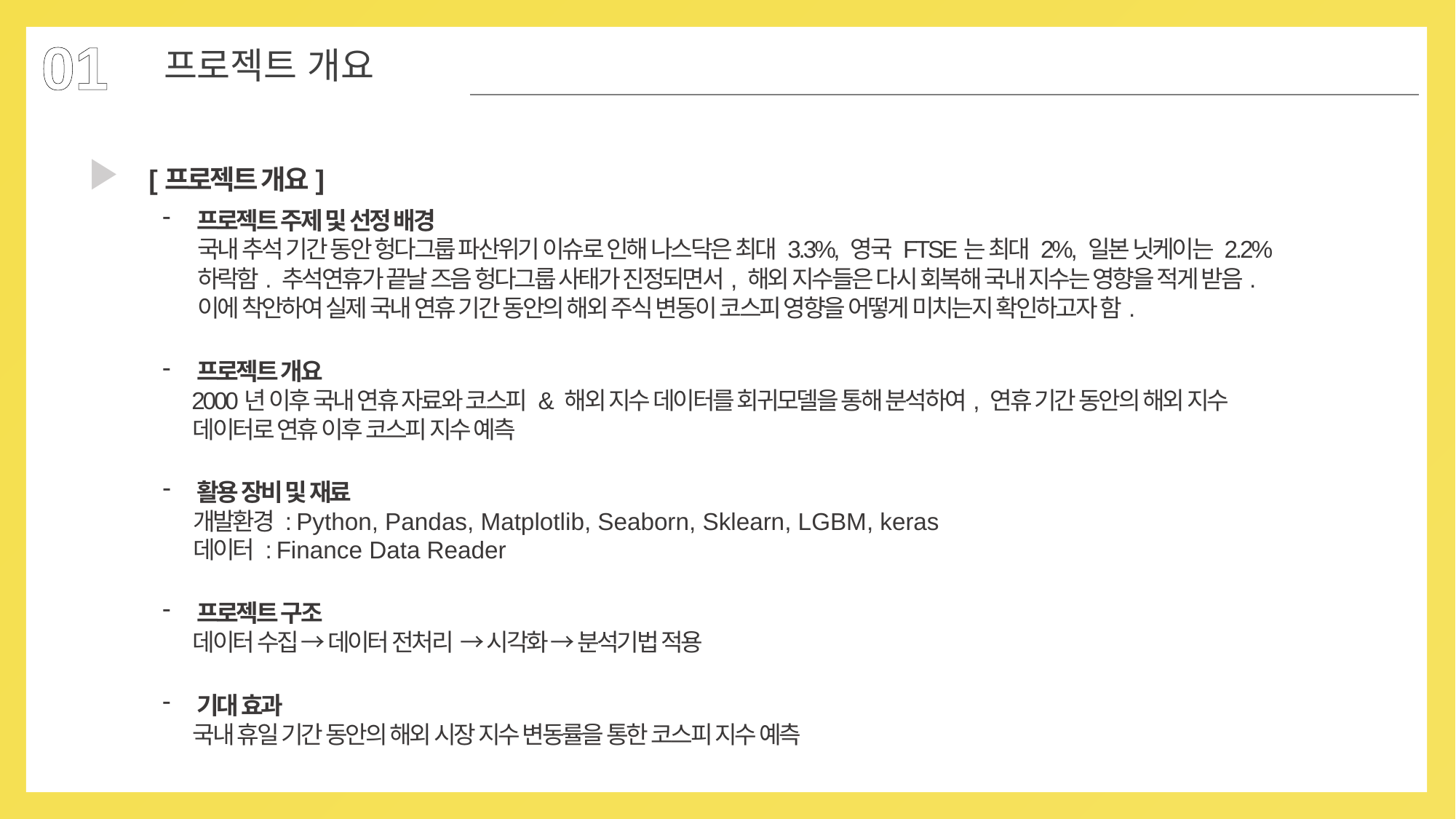

01

프로젝트 개요
▶
[프로젝트 개요]
프로젝트 주제 및 선정 배경
      국내 추석 기간 동안 헝다그룹 파산위기 이슈로 인해 나스닥은 최대 3.3%, 영국 FTSE는 최대 2%, 일본 닛케이는 2.2%
      하락함. 추석연휴가 끝날 즈음 헝다그룹 사태가 진정되면서, 해외 지수들은 다시 회복해 국내 지수는 영향을 적게 받음.
      이에 착안하여 실제 국내 연휴 기간 동안의 해외 주식 변동이 코스피 영향을 어떻게 미치는지 확인하고자 함.
프로젝트 개요
      2000년 이후 국내 연휴 자료와 코스피 & 해외 지수 데이터를 회귀모델을 통해 분석하여, 연휴 기간 동안의 해외 지수
     데이터로 연휴 이후 코스피 지수 예측
활용 장비 및 재료
     개발환경 : Python, Pandas, Matplotlib, Seaborn, Sklearn, LGBM, keras
     데이터 : Finance Data Reader
프로젝트 구조
     데이터 수집 → 데이터 전처리  → 시각화 → 분석기법 적용
기대 효과
     국내 휴일 기간 동안의 해외 시장 지수 변동률을 통한 코스피 지수 예측